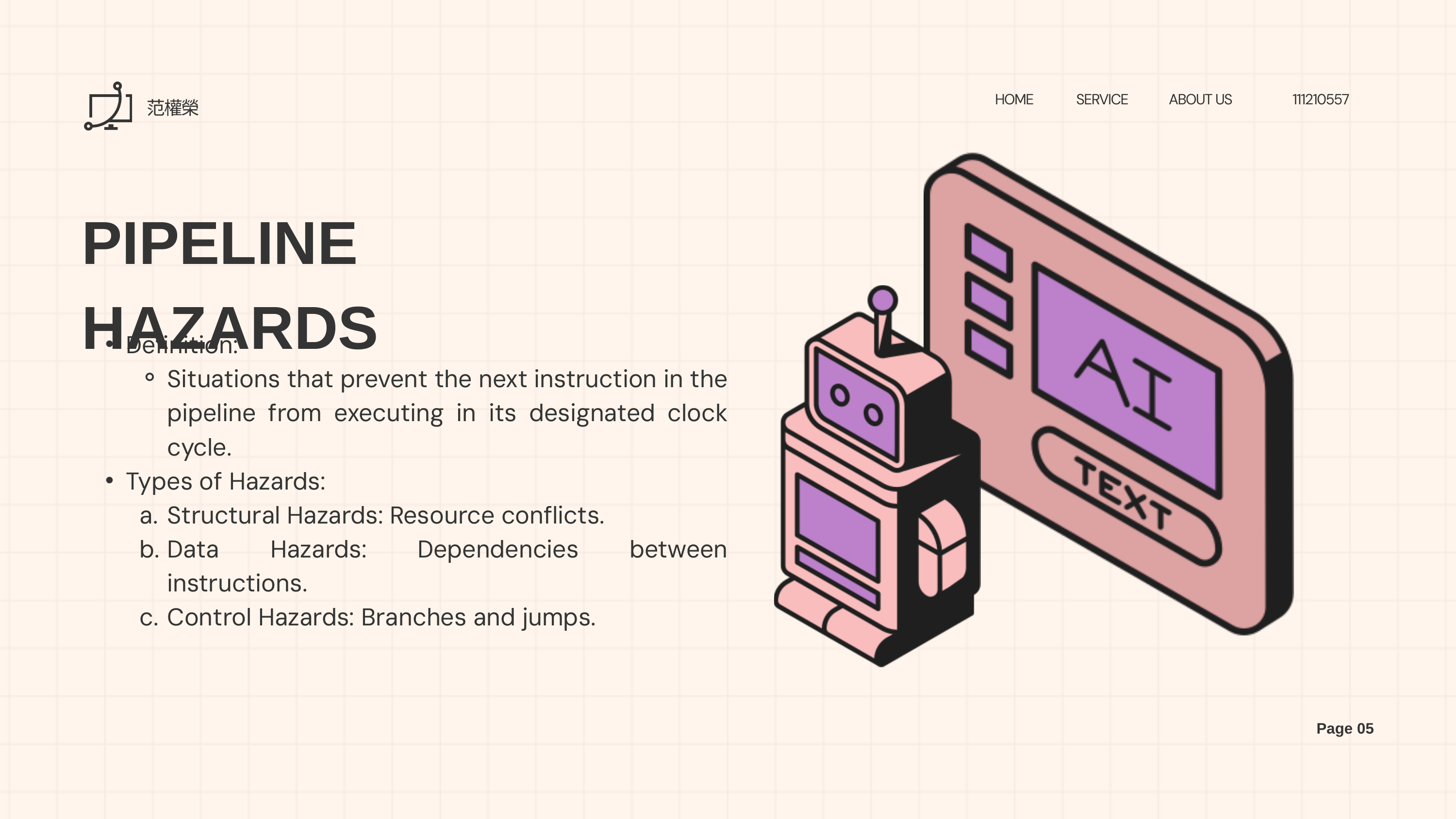

HOME
SERVICE
ABOUT US
111210557
范權榮

PIPELINE HAZARDS

Definition:
Situations that prevent the next instruction in the pipeline from executing in its designated clock cycle.
Types of Hazards:
Structural Hazards: Resource conflicts.
Data Hazards: Dependencies between instructions.
Control Hazards: Branches and jumps.

Page 05